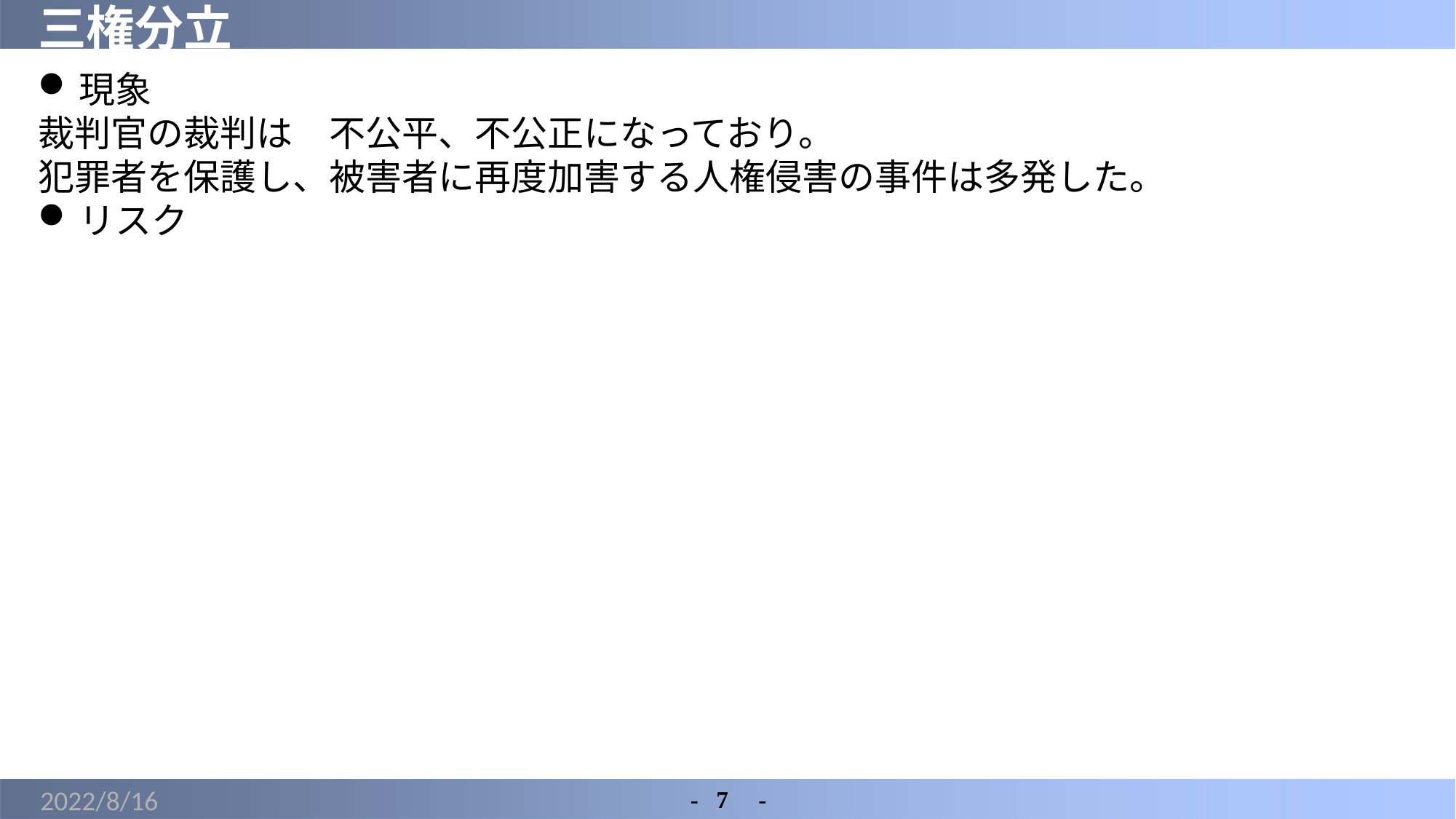

# 三権分立
現象
裁判官の裁判は　不公平、不公正になっており。
犯罪者を保護し、被害者に再度加害する人権侵害の事件は多発した。
リスク

2022/8/16
-	7　-